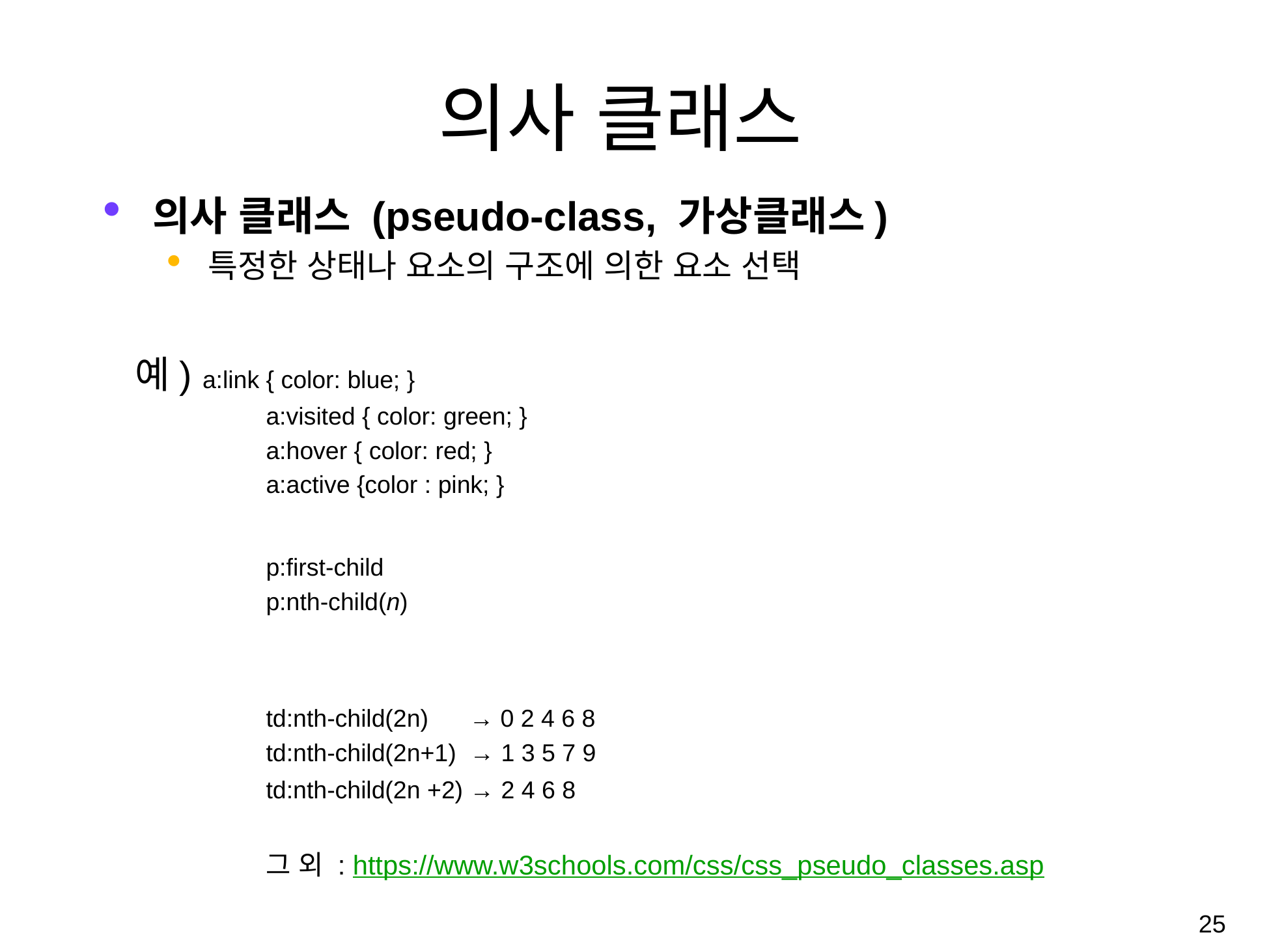

# 의사 클래스
의사 클래스 (pseudo-class, 가상클래스)
특정한 상태나 요소의 구조에 의한 요소 선택

  예)	a:link { color: blue; }
	a:visited { color: green; }
	a:hover { color: red; }
	a:active {color : pink; }

	p:first-child
	p:nth-child(n)

	td:nth-child(2n)      → 0 2 4 6 8
	td:nth-child(2n+1)  → 1 3 5 7 9
	td:nth-child(2n +2) → 2 4 6 8

	그 외 : https://www.w3schools.com/css/css_pseudo_classes.asp
25